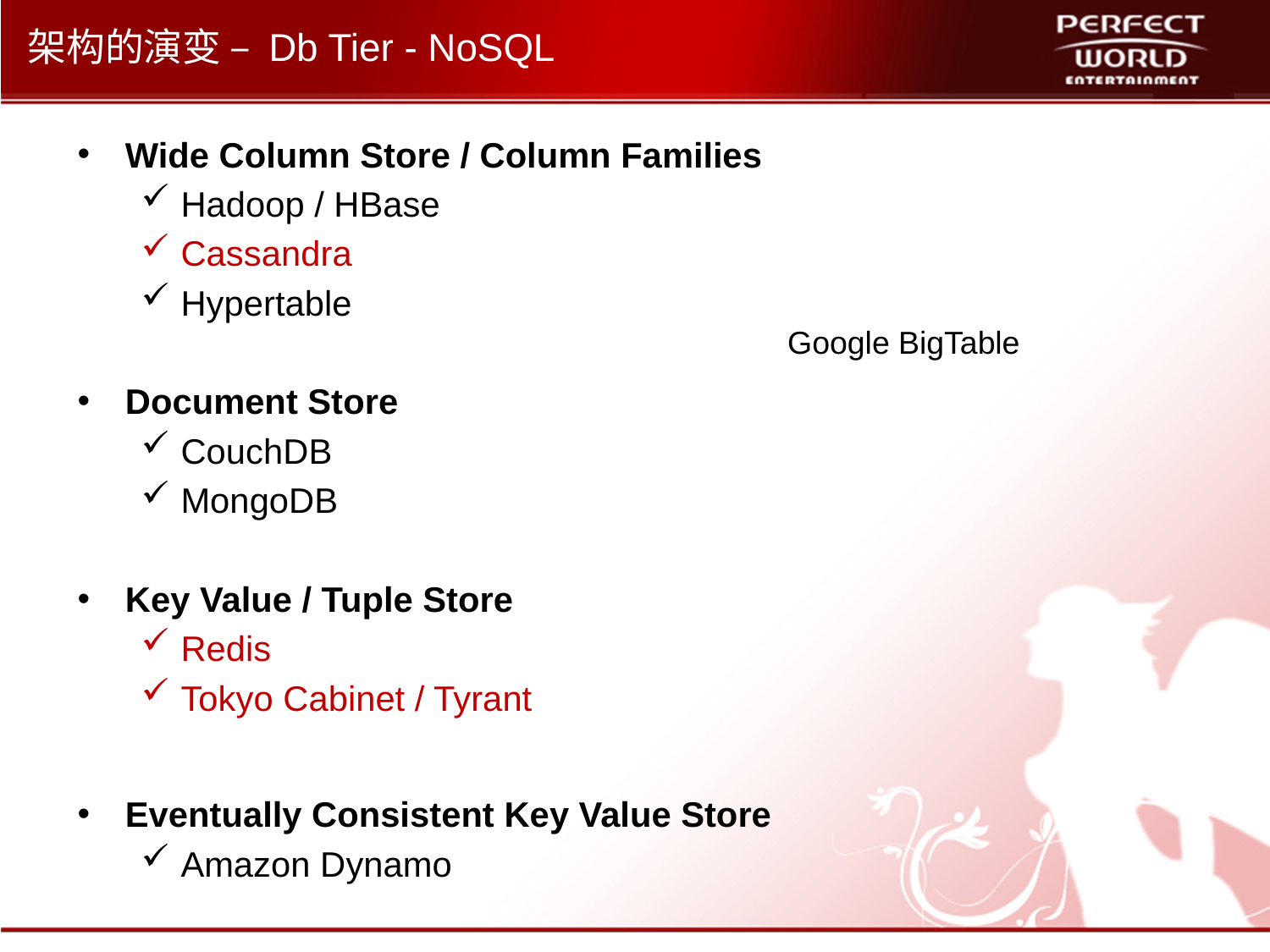

# 架构的演变 – Db Tier - NoSQL
Wide Column Store / Column Families
Hadoop / HBase
Cassandra
Hypertable

Document Store
CouchDB
MongoDB

Key Value / Tuple Store
Redis
Tokyo Cabinet / Tyrant

Eventually Consistent Key Value Store
Amazon Dynamo

Google BigTable